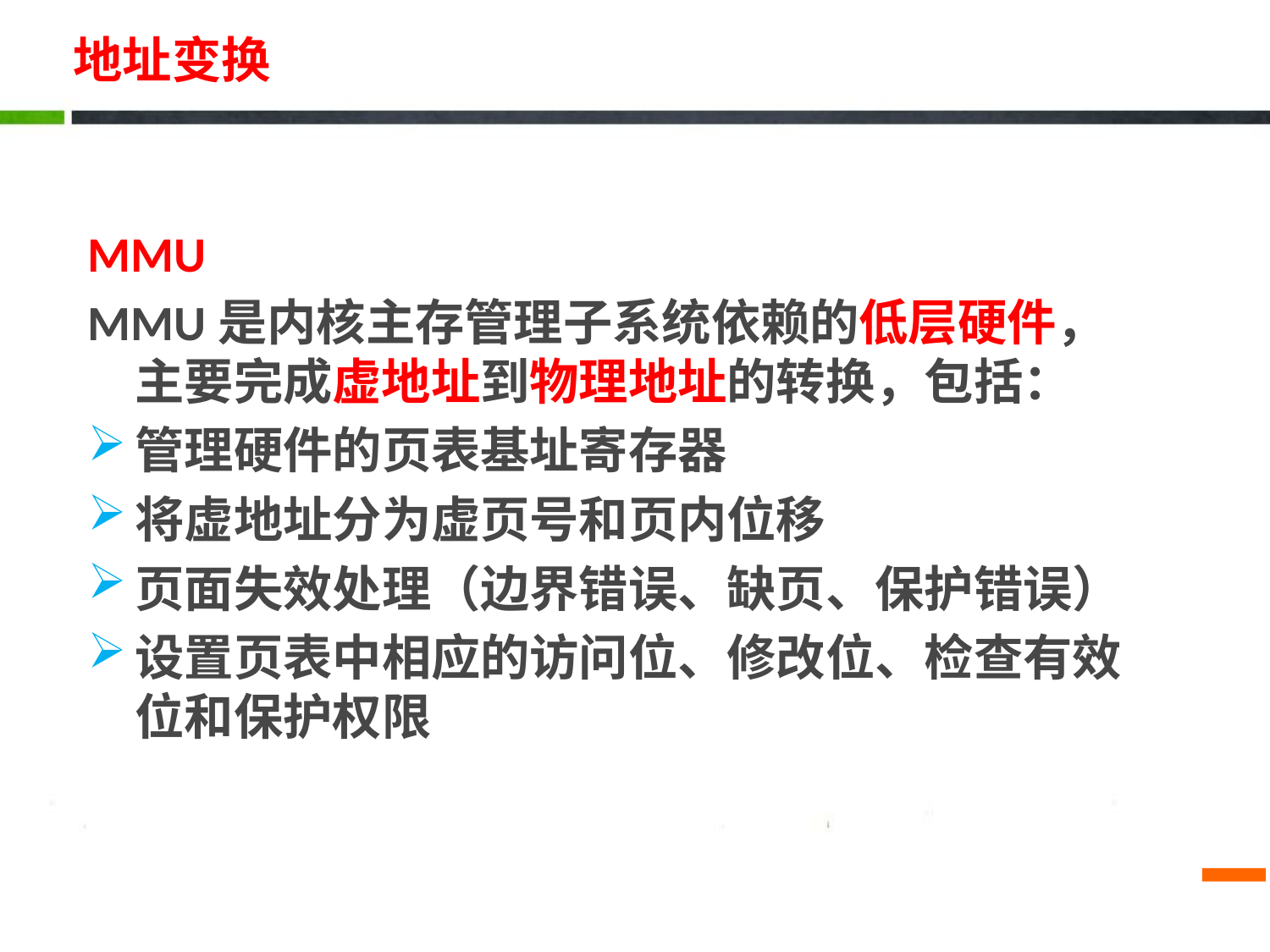

# 地址变换
MMU
MMU是内核主存管理子系统依赖的低层硬件，主要完成虚地址到物理地址的转换，包括：
管理硬件的页表基址寄存器
将虚地址分为虚页号和页内位移
页面失效处理（边界错误、缺页、保护错误）
设置页表中相应的访问位、修改位、检查有效位和保护权限